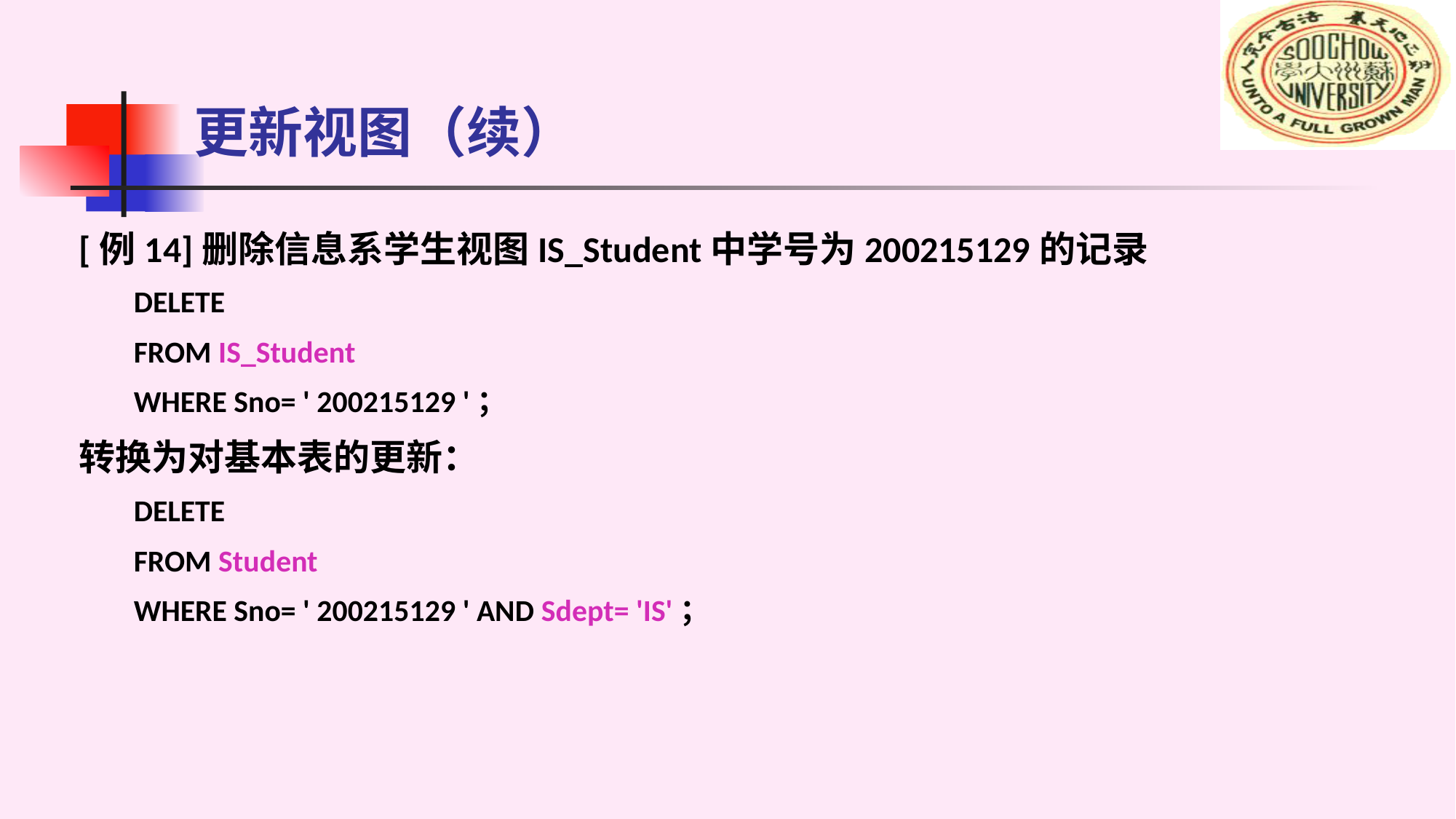

# 更新视图（续）
[例14]删除信息系学生视图IS_Student中学号为200215129的记录
DELETE
FROM IS_Student
WHERE Sno= ' 200215129 '；
转换为对基本表的更新：
DELETE
FROM Student
WHERE Sno= ' 200215129 ' AND Sdept= 'IS'；